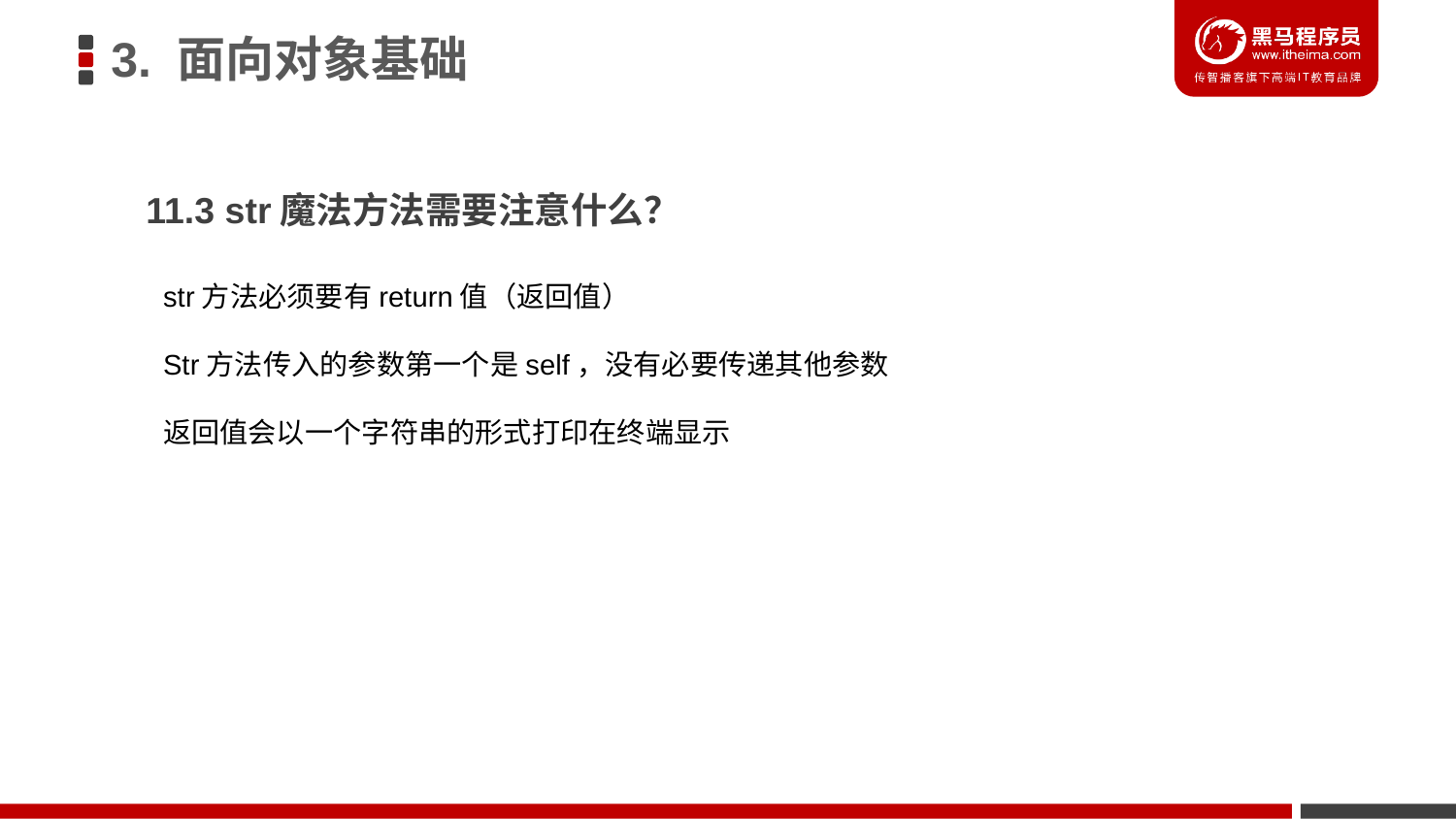

3. 面向对象基础

11.3 str魔法方法需要注意什么？
str方法必须要有return值（返回值）

Str方法传入的参数第一个是self，没有必要传递其他参数

返回值会以一个字符串的形式打印在终端显示